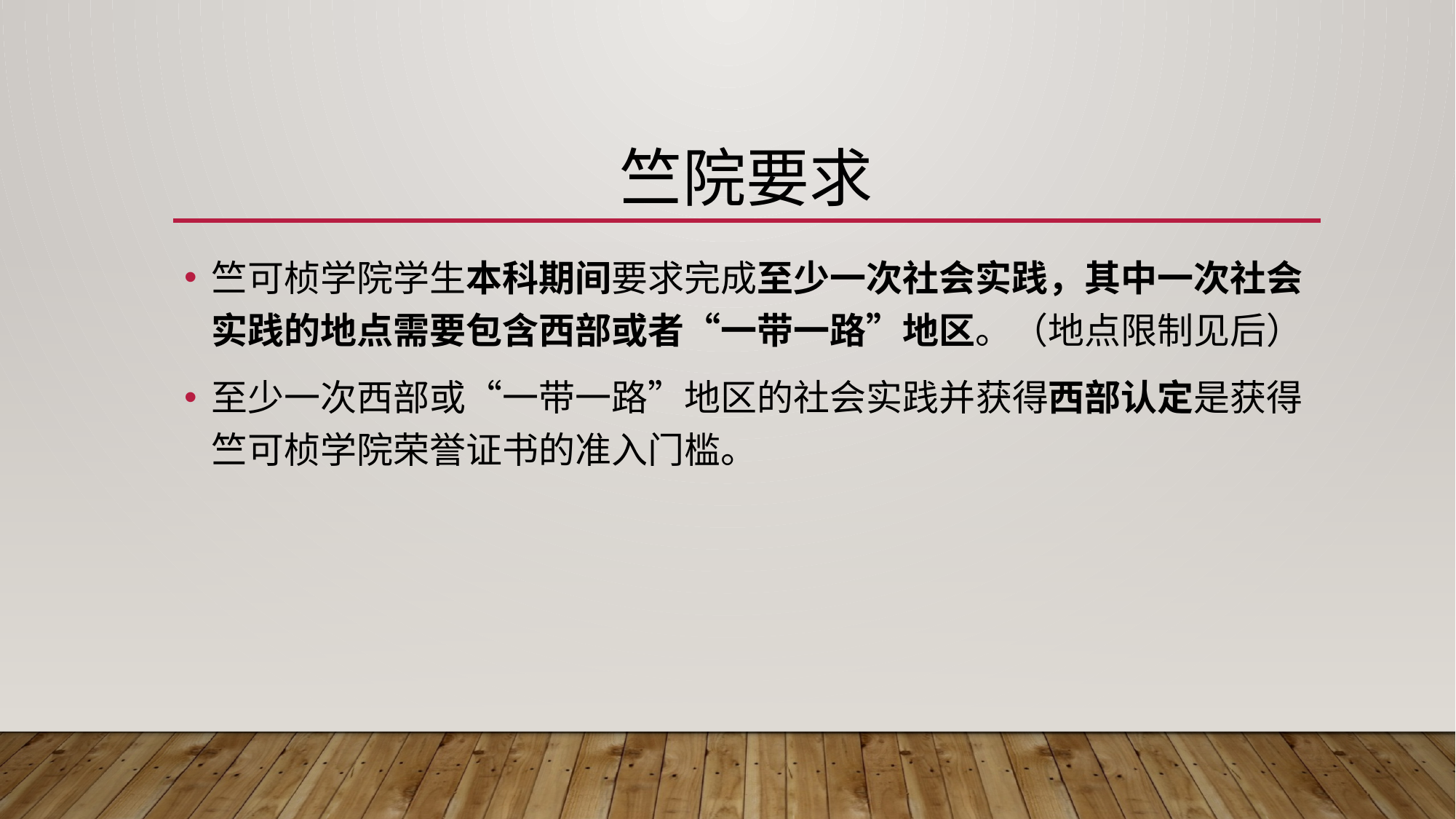

# 竺院要求
竺可桢学院学生本科期间要求完成至少一次社会实践，其中一次社会实践的地点需要包含西部或者“一带一路”地区。（地点限制见后）
至少一次西部或“一带一路”地区的社会实践并获得西部认定是获得竺可桢学院荣誉证书的准入门槛。